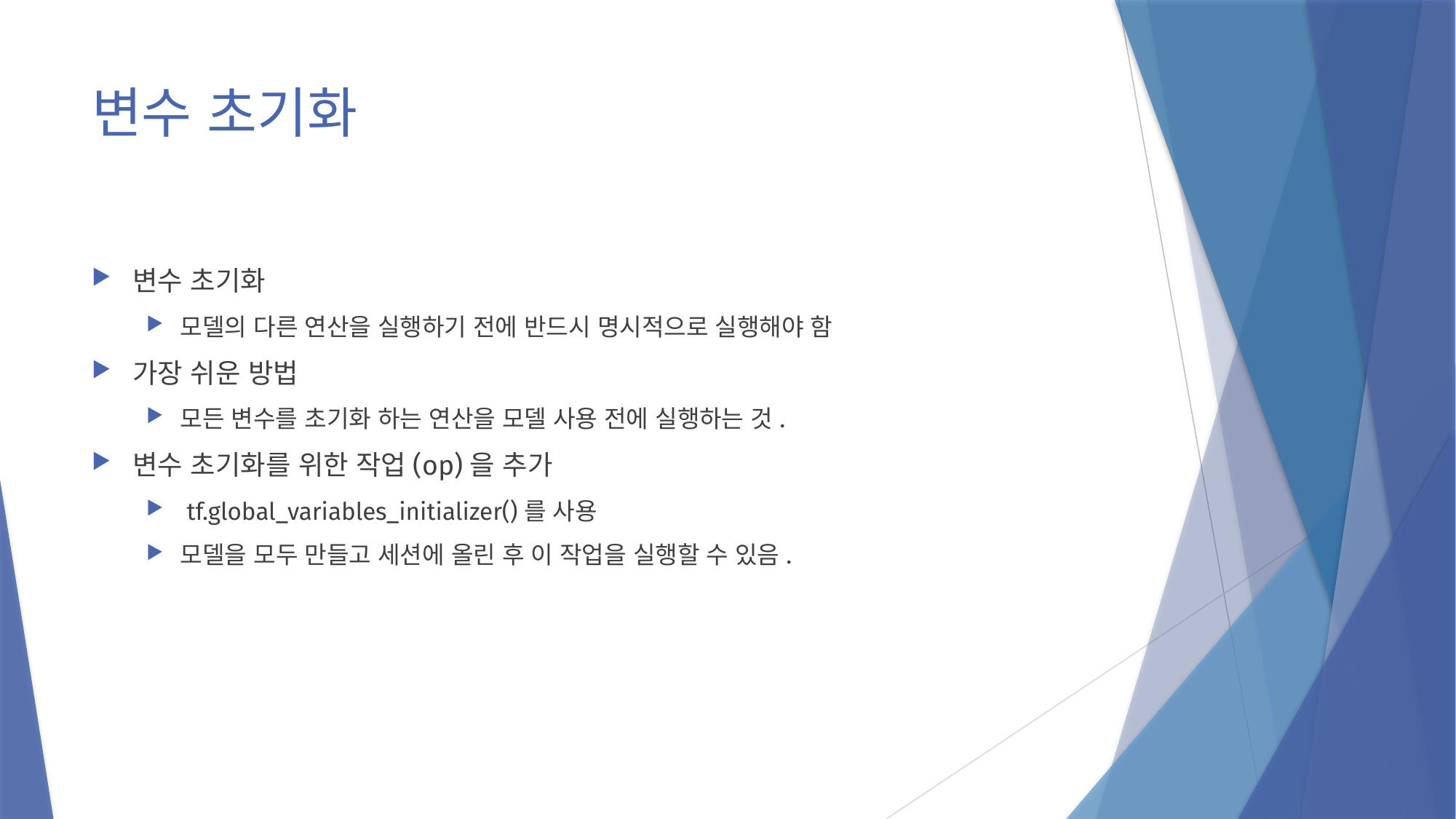

# 변수 초기화
변수 초기화
모델의 다른 연산을 실행하기 전에 반드시 명시적으로 실행해야 함
가장 쉬운 방법
모든 변수를 초기화 하는 연산을 모델 사용 전에 실행하는 것.
변수 초기화를 위한 작업(op)을 추가
 tf.global_variables_initializer()를 사용
모델을 모두 만들고 세션에 올린 후 이 작업을 실행할 수 있음.